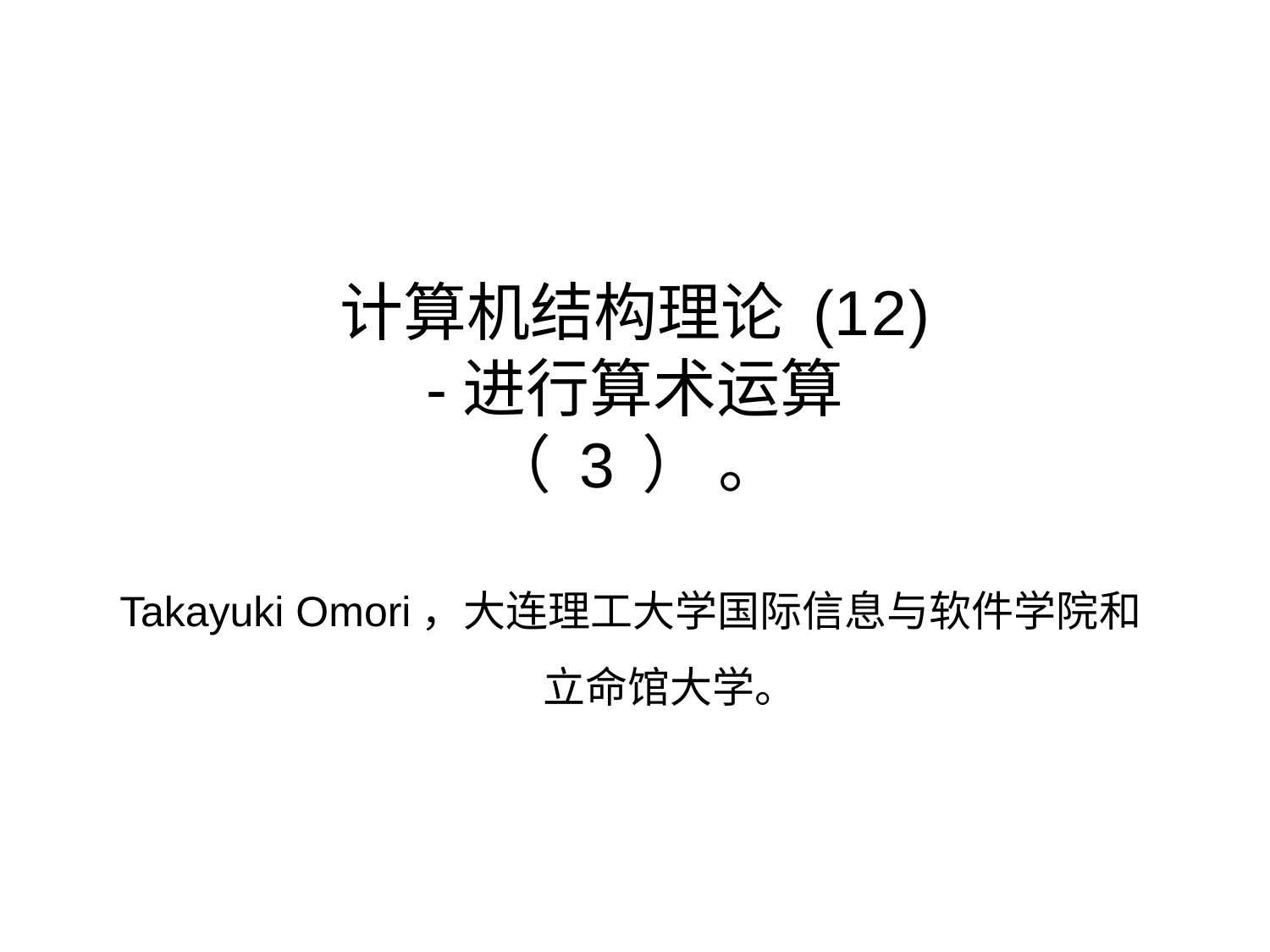

# 计算机结构理论 (12)
-进行算术运算（3）。
Takayuki Omori，大连理工大学国际信息与软件学院和立命馆大学。